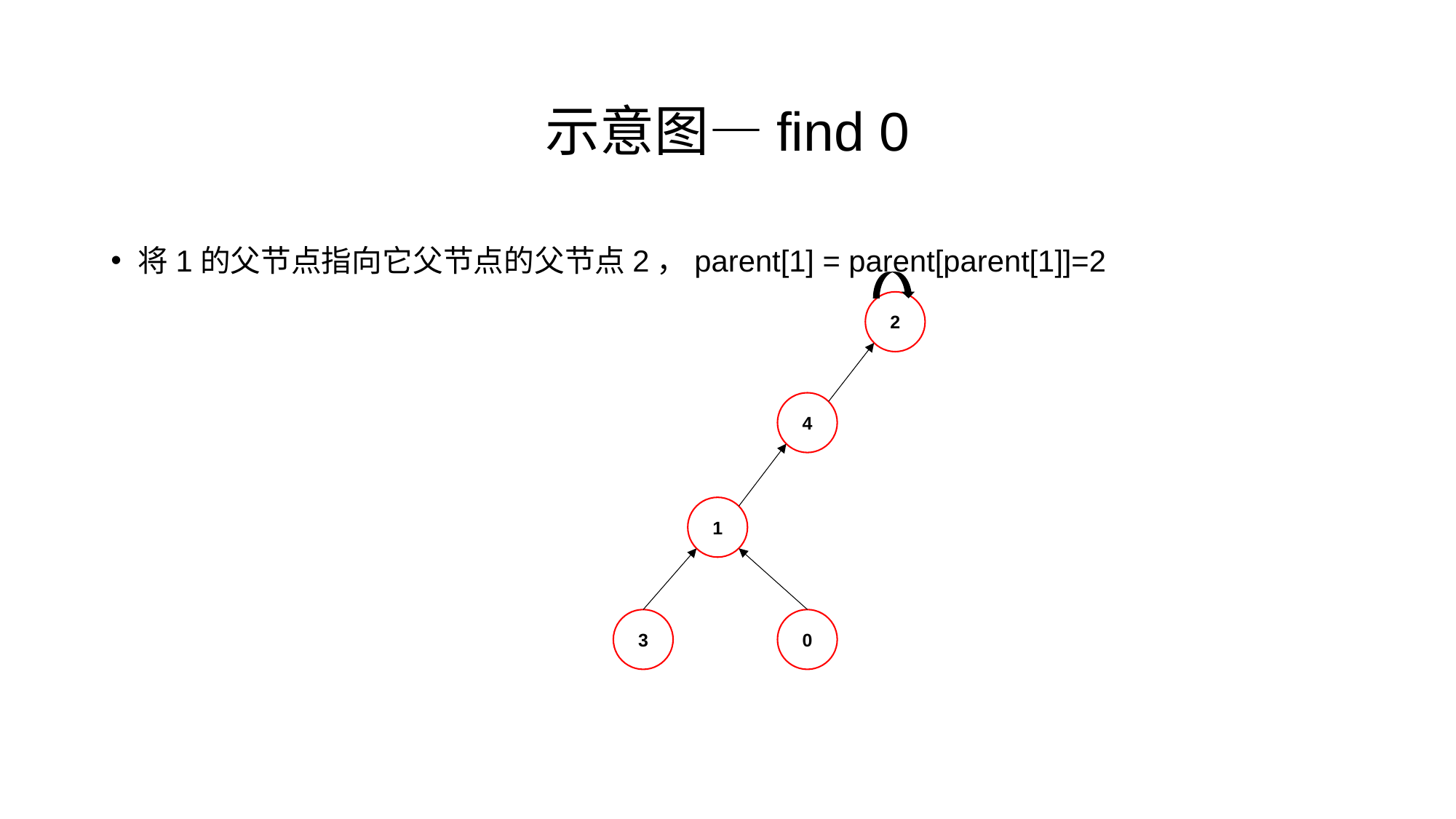

# 示意图—find 0
将1的父节点指向它父节点的父节点2，parent[1] = parent[parent[1]]=2

2
4
1
3
0